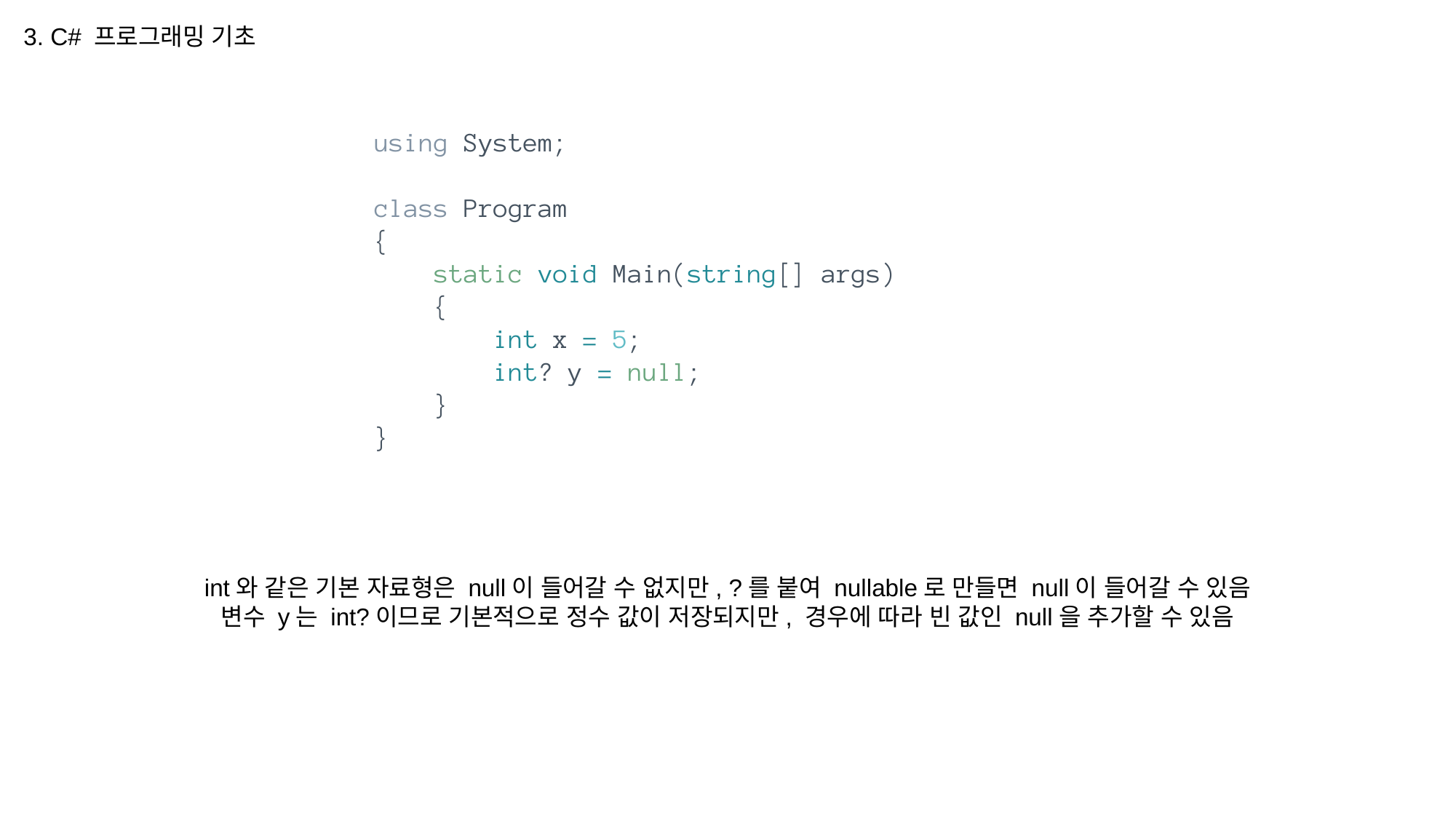

3. C# 프로그래밍 기초
using System;
class Program
{
    static void Main(string[] args)
    {
        int x = 5;
        int? y = null;
    }
}
int와 같은 기본 자료형은 null이 들어갈 수 없지만, ?를 붙여 nullable로 만들면 null이 들어갈 수 있음
변수 y는 int?이므로 기본적으로 정수 값이 저장되지만, 경우에 따라 빈 값인 null을 추가할 수 있음